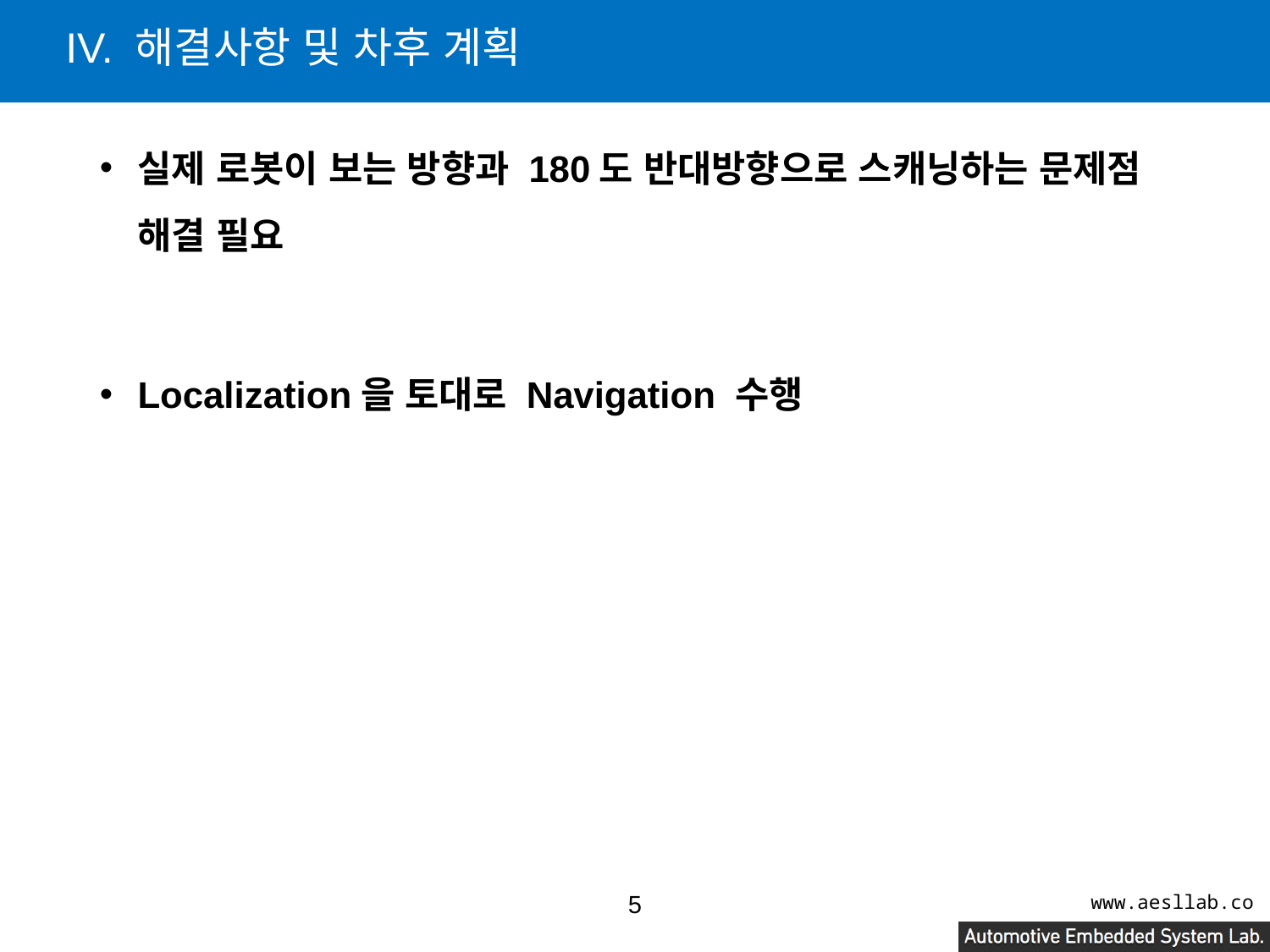

# IV. 해결사항 및 차후 계획
실제 로봇이 보는 방향과 180도 반대방향으로 스캐닝하는 문제점 해결 필요

Localization을 토대로 Navigation 수행

5